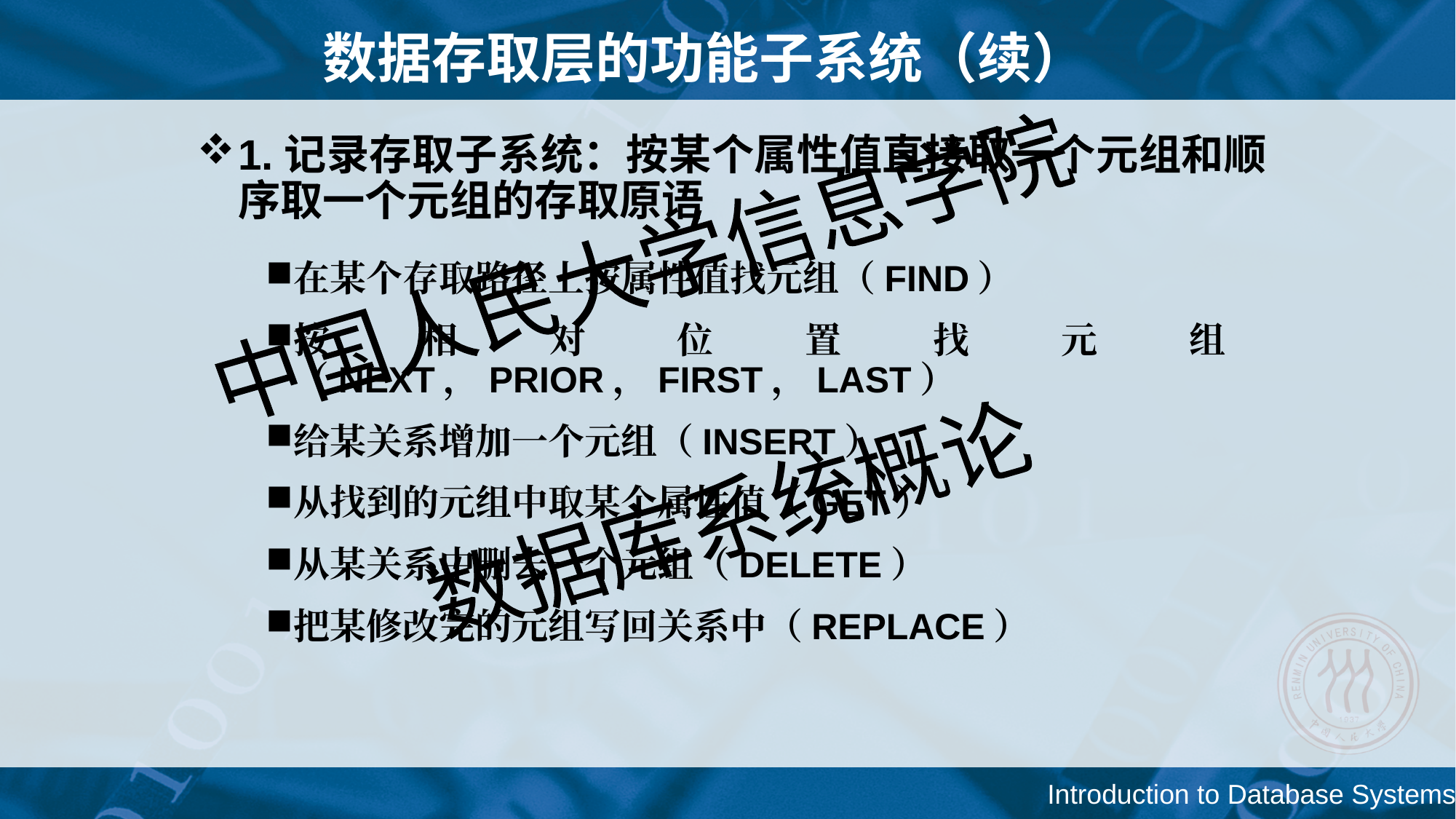

数据存取层的功能子系统（续）
# 1.记录存取子系统：按某个属性值直接取一个元组和顺序取一个元组的存取原语
在某个存取路径上按属性值找元组（FIND）
按相对位置找元组（NEXT，PRIOR，FIRST，LAST）
给某关系增加一个元组（INSERT）
从找到的元组中取某个属性值（GET）
从某关系中删去一个元组（DELETE）
把某修改完的元组写回关系中（REPLACE）